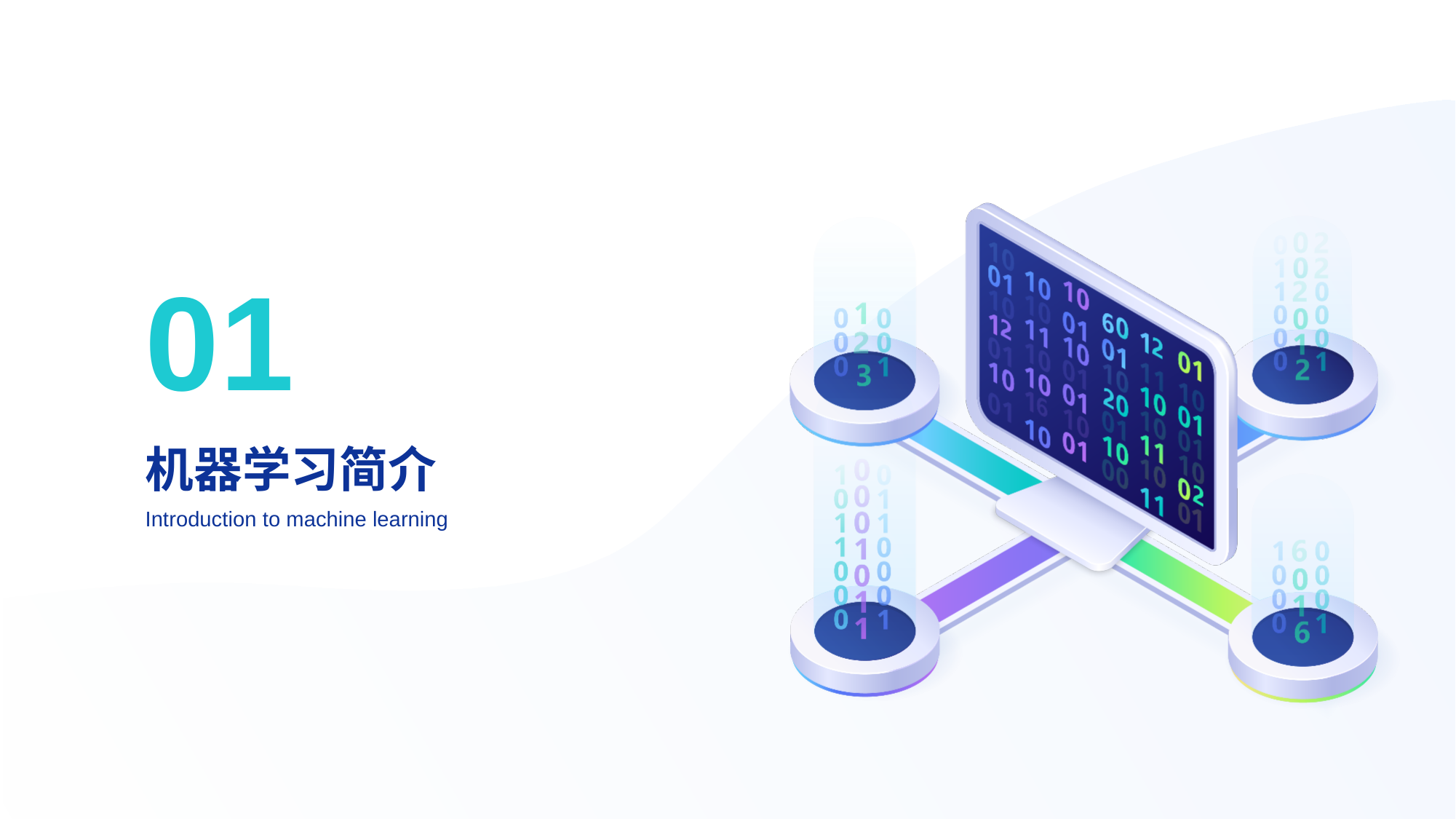

0 1
# 机器学习简介
Introduction to machine learning